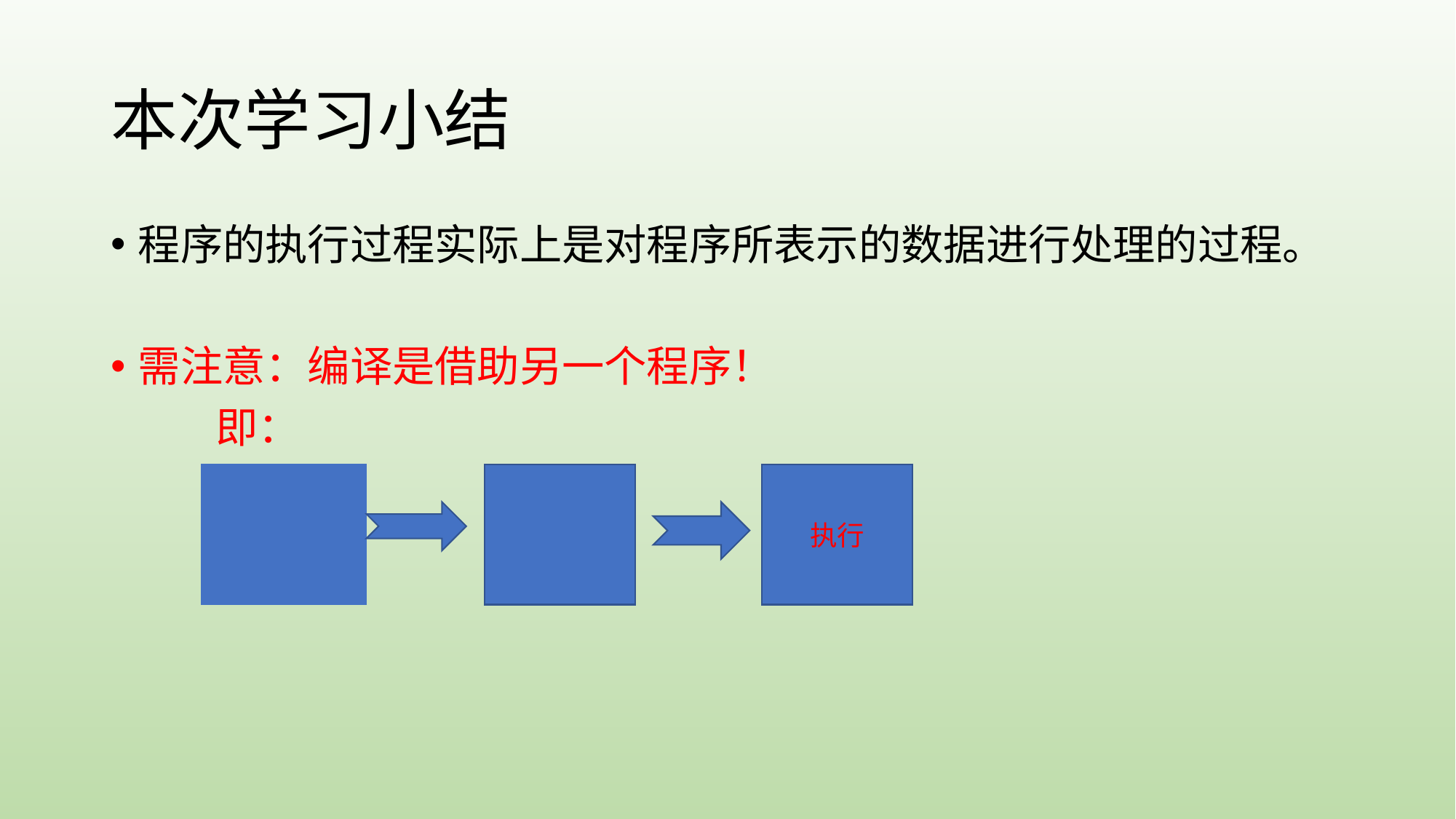

# 本次学习小结
程序的执行过程实际上是对程序所表示的数据进行处理的过程。

需注意：编译是借助另一个程序！
          即：
执行